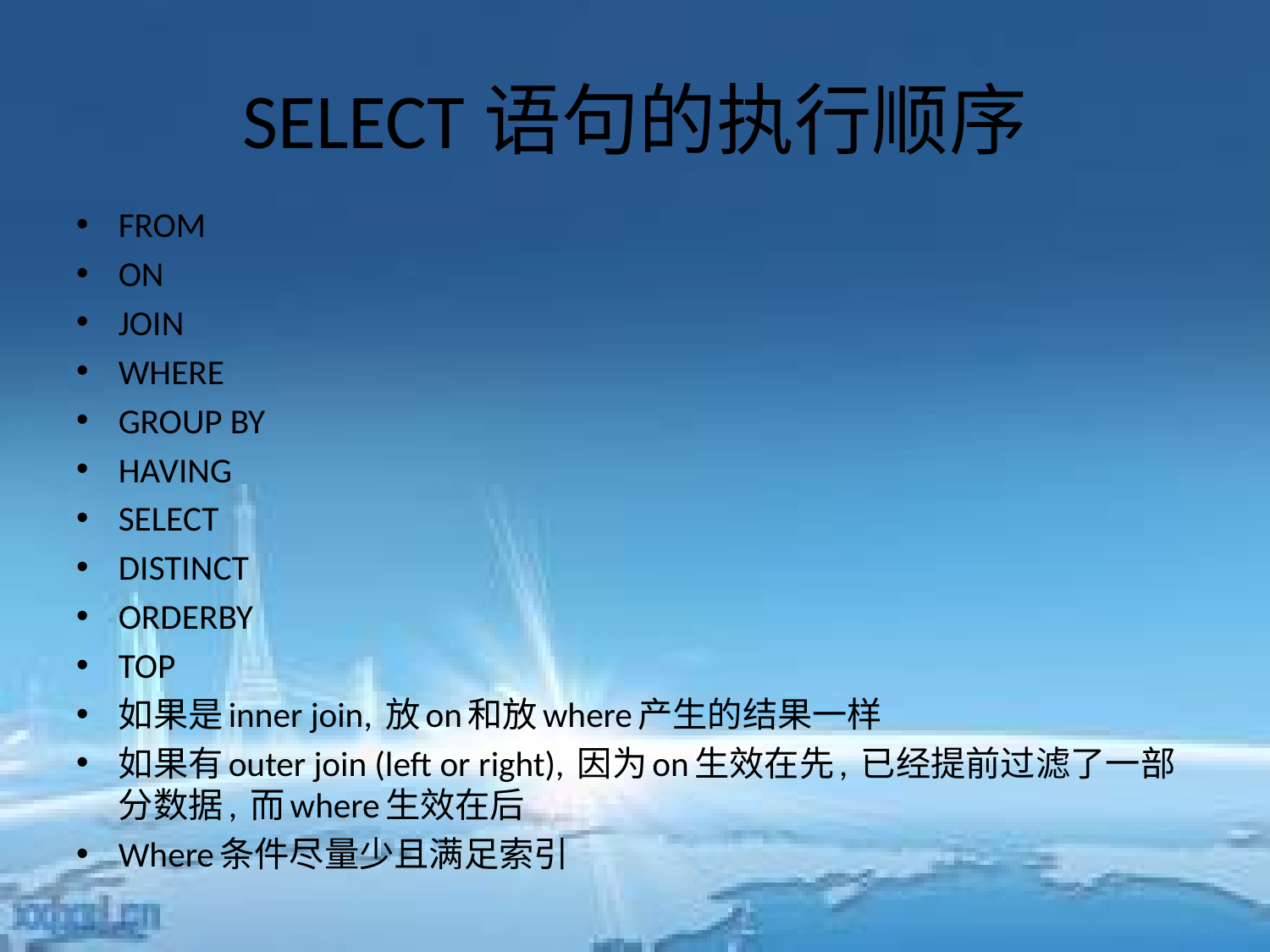

# SELECT语句的执行顺序
FROM
ON
JOIN
WHERE
GROUP BY
HAVING
SELECT
DISTINCT
ORDERBY
TOP
如果是inner join, 放on和放where产生的结果一样
如果有outer join (left or right), 因为on生效在先, 已经提前过滤了一部分数据, 而where生效在后
Where条件尽量少且满足索引